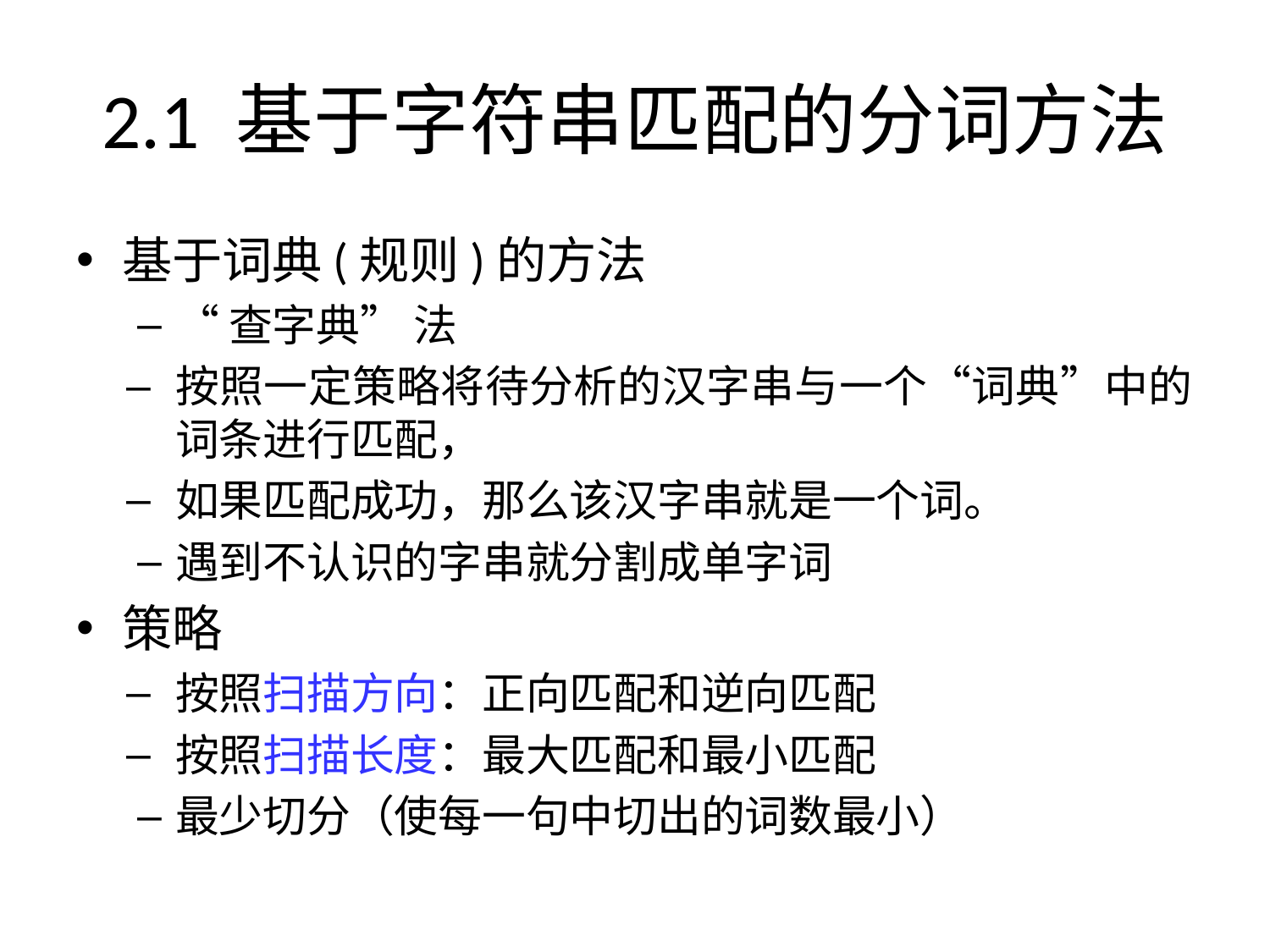

# 2.1 基于字符串匹配的分词方法
基于词典(规则)的方法
“查字典” 法
按照一定策略将待分析的汉字串与一个“词典”中的词条进行匹配，
如果匹配成功，那么该汉字串就是一个词。
遇到不认识的字串就分割成单字词
策略
按照扫描方向：正向匹配和逆向匹配
按照扫描长度：最大匹配和最小匹配
最少切分（使每一句中切出的词数最小）